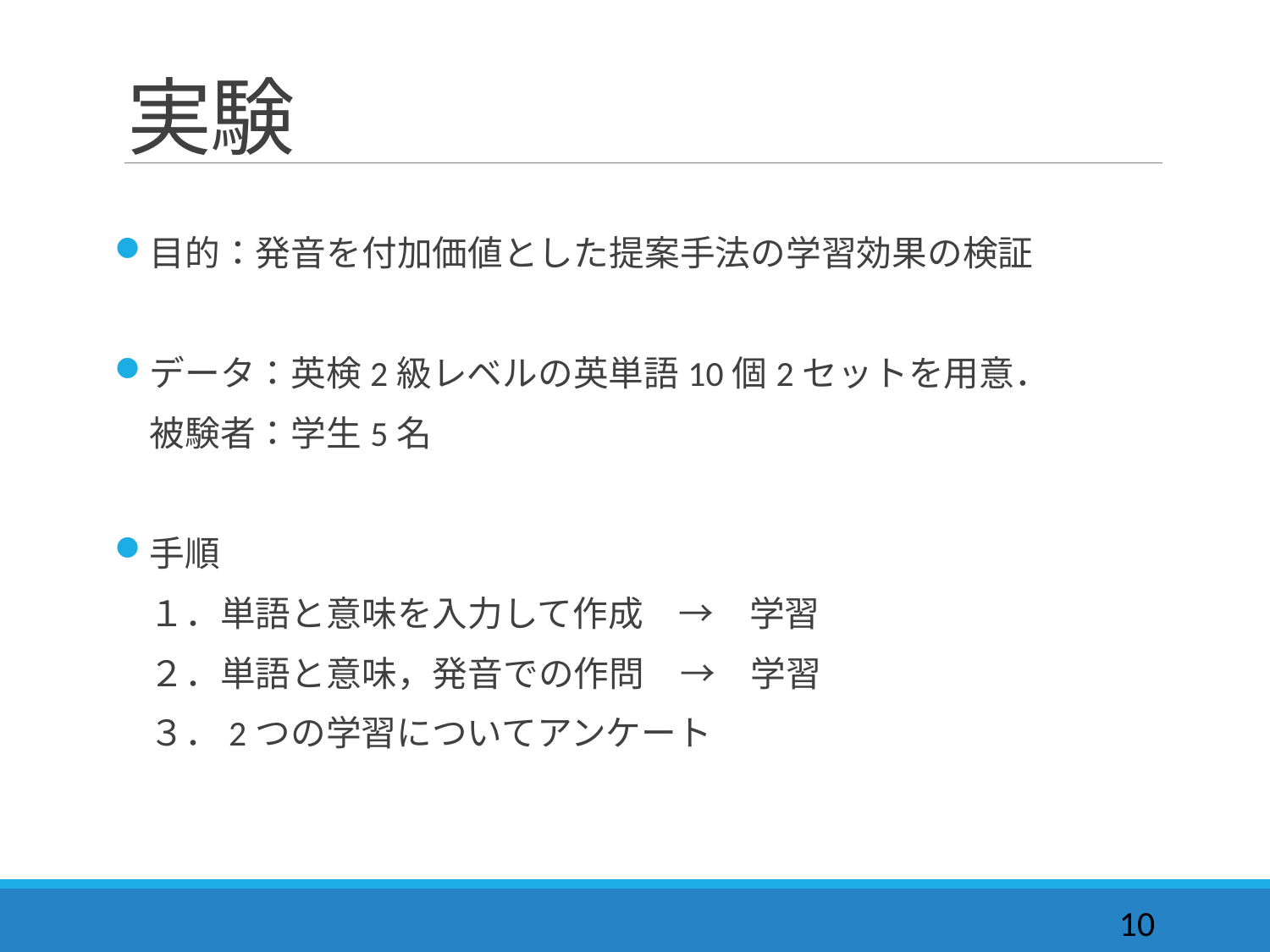

# 実験

目的：発音を付加価値とした提案手法の学習効果の検証

データ：英検2級レベルの英単語10個2セットを用意．
　被験者：学生5名

手順
　１．単語と意味を入力して作成　→　学習
　２．単語と意味，発音での作問　→　学習
　３．2つの学習についてアンケート

10